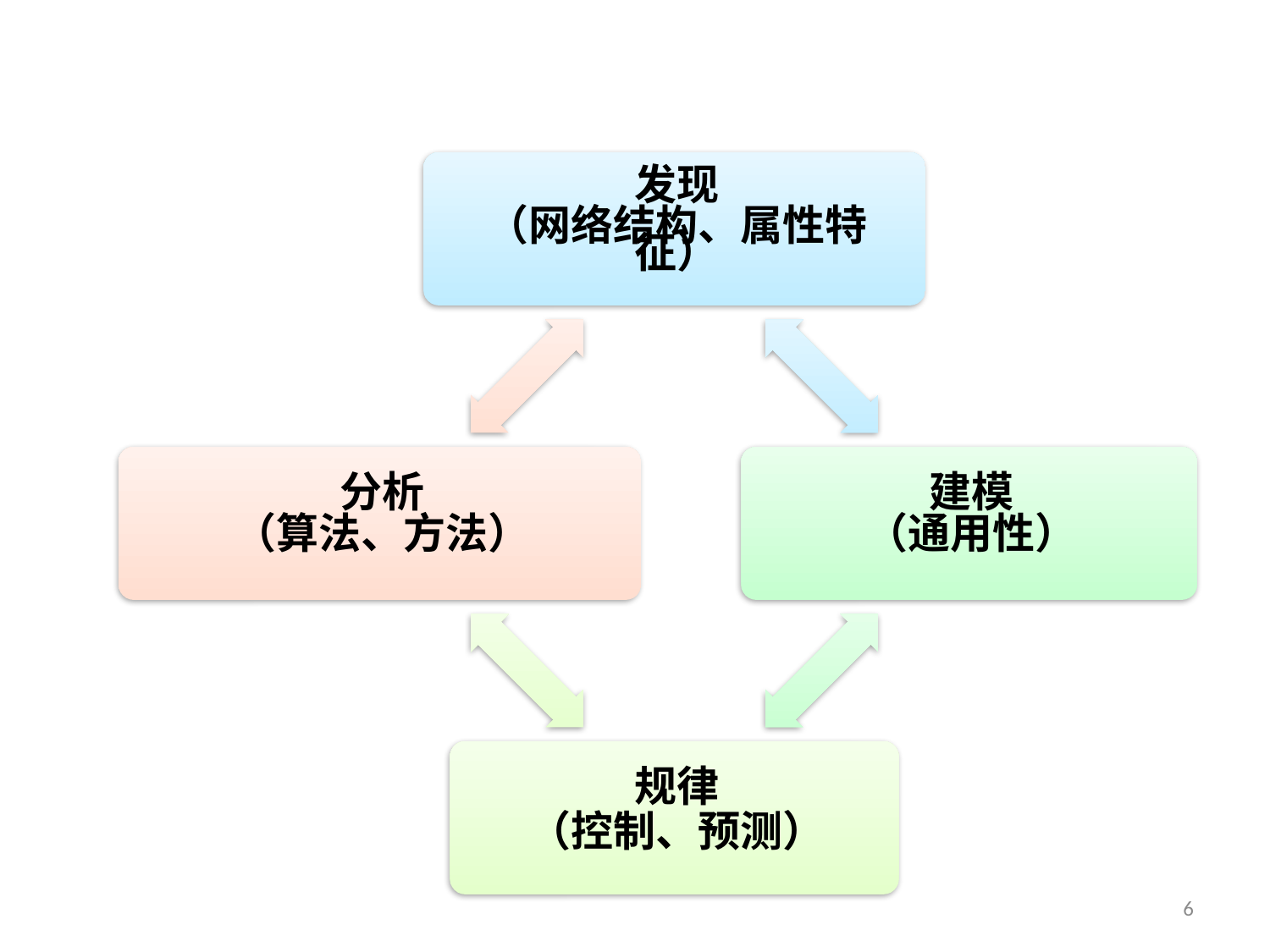

发现
（网络结构、属性特征）

建模
（通用性）

规律
（控制、预测）

分析
（算法、方法）

6